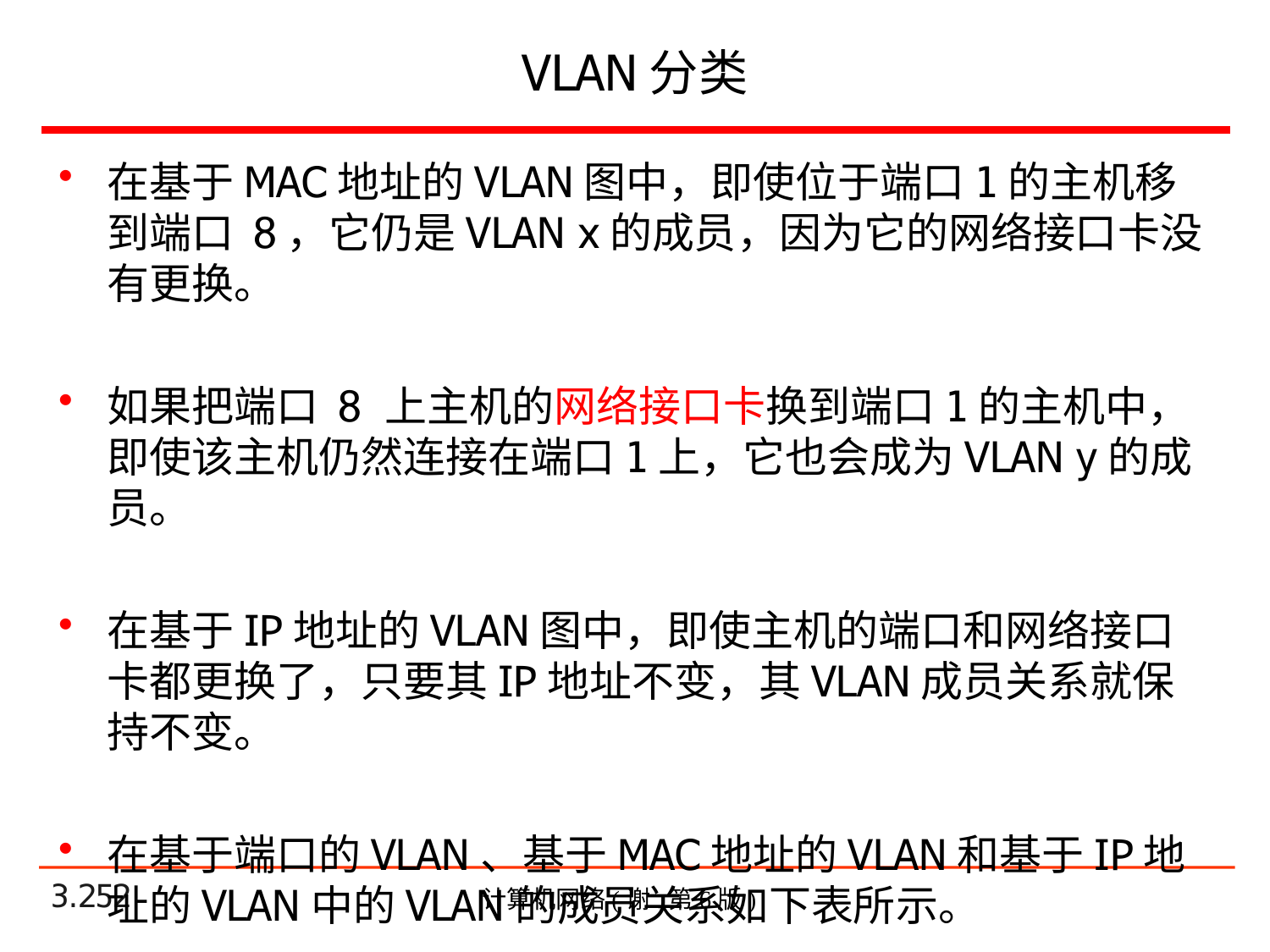

# VLAN分类
在基于MAC地址的VLAN图中，即使位于端口1的主机移到端口 8，它仍是VLAN x的成员，因为它的网络接口卡没有更换。

如果把端口 8 上主机的网络接口卡换到端口1的主机中，即使该主机仍然连接在端口1上，它也会成为VLAN y的成员。

在基于IP地址的VLAN图中，即使主机的端口和网络接口卡都更换了，只要其IP地址不变，其VLAN成员关系就保持不变。

在基于端口的VLAN、基于MAC地址的VLAN和基于IP地址的VLAN中的VLAN的成员关系如下表所示。